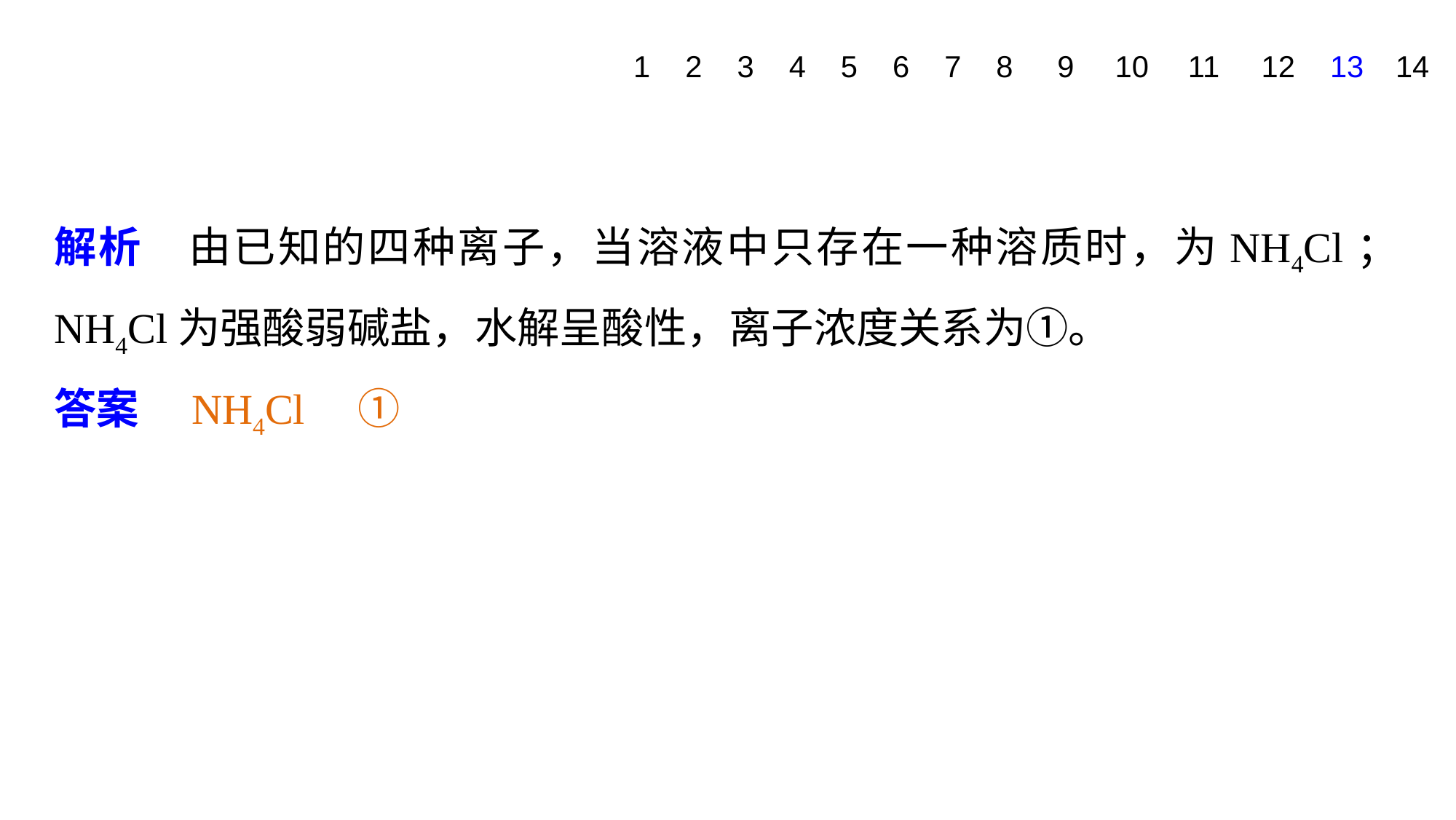

1
2
3
4
5
6
7
8
9
10
11
12
13
14
解析　由已知的四种离子，当溶液中只存在一种溶质时，为NH4Cl；NH4Cl为强酸弱碱盐，水解呈酸性，离子浓度关系为①。
答案　NH4Cl　①